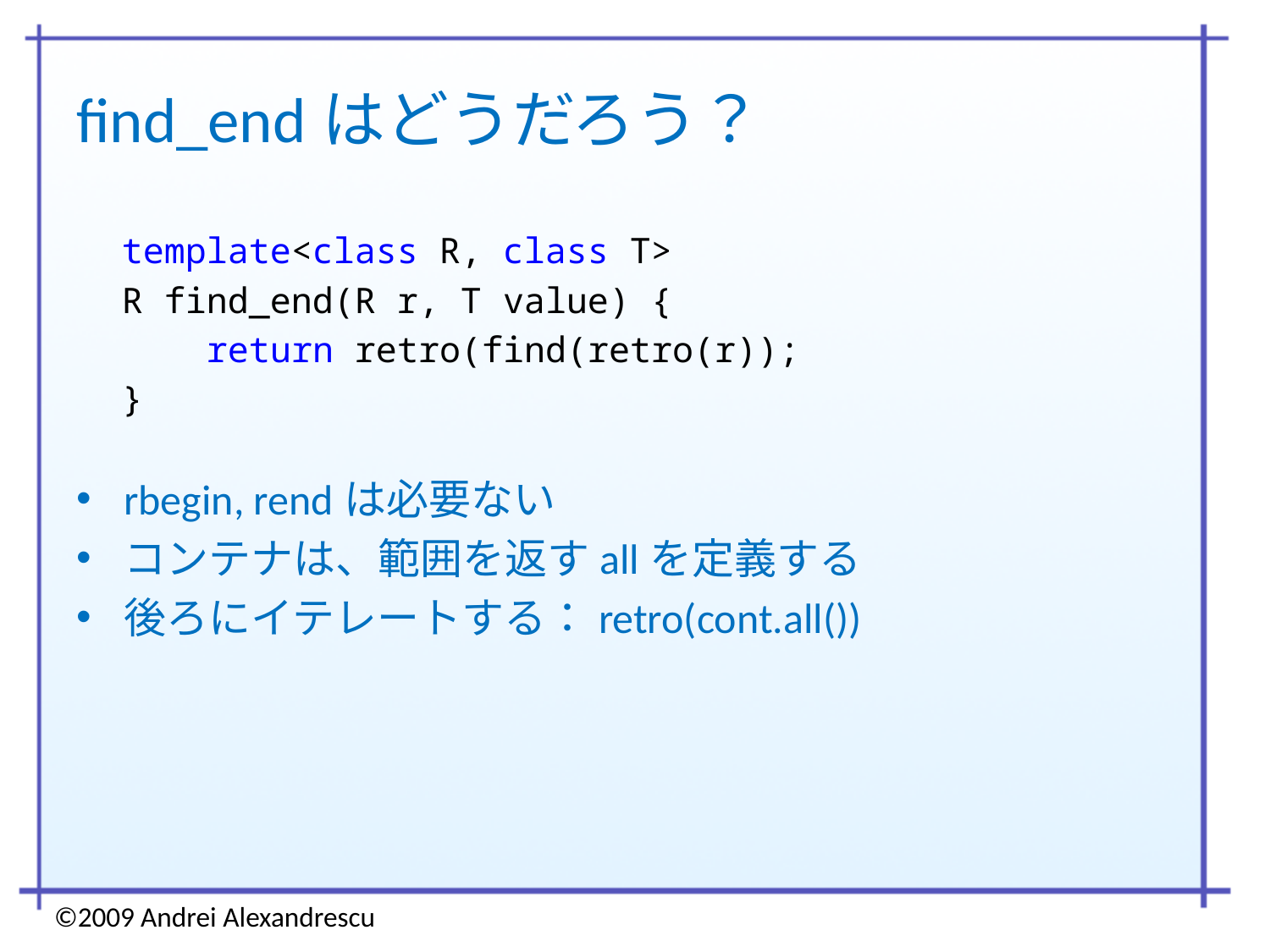

# find_endはどうだろう？
template<class R, class T>
R find_end(R r, T value) {
    return retro(find(retro(r));
}
rbegin, rendは必要ない
コンテナは、範囲を返すallを定義する
後ろにイテレートする：retro(cont.all())
©2009 Andrei Alexandrescu